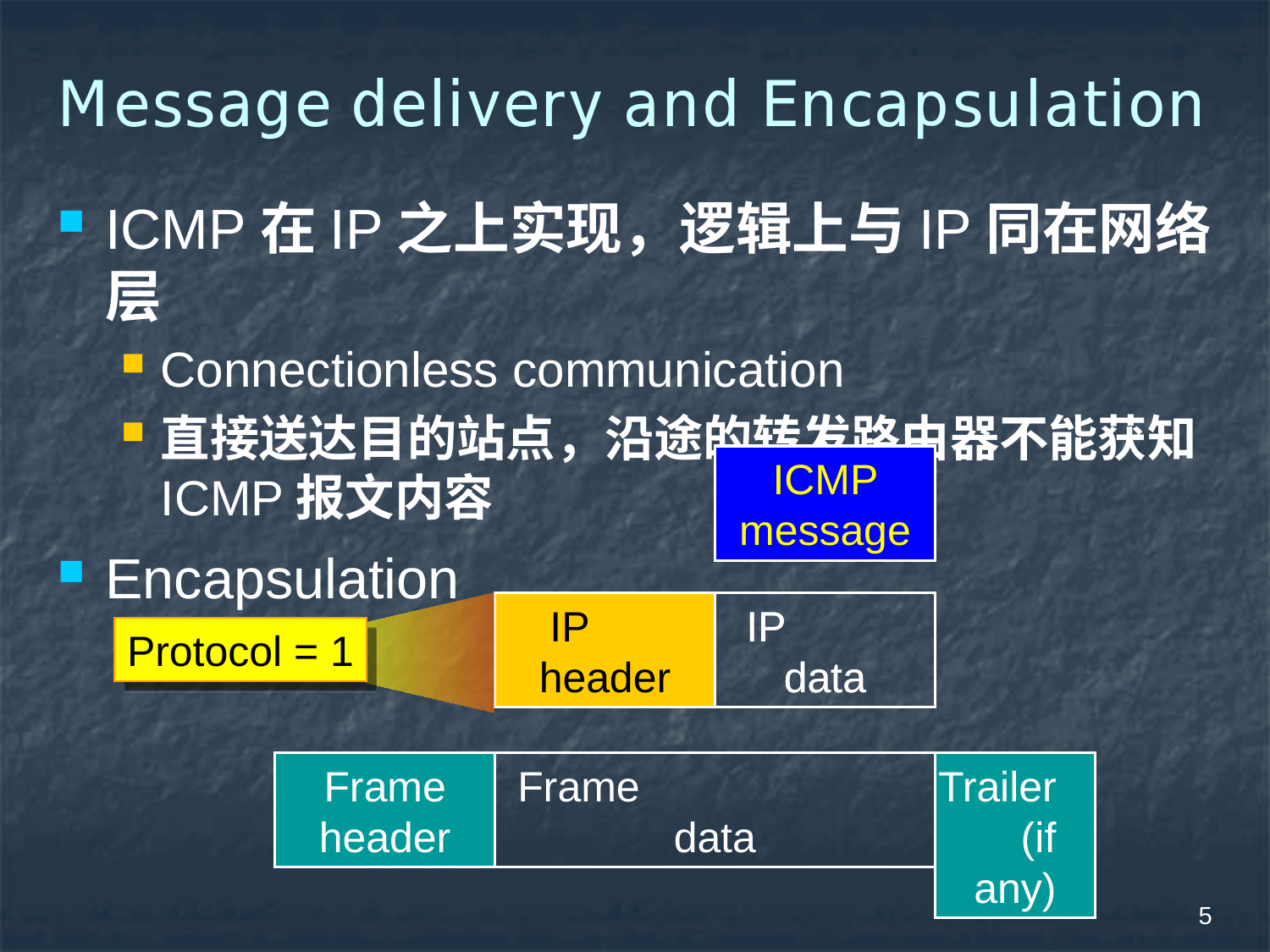

# Message delivery and Encapsulation
ICMP在IP之上实现，逻辑上与IP同在网络层
Connectionless communication
直接送达目的站点，沿途的转发路由器不能获知ICMP报文内容
Encapsulation
ICMP message
ICMP message

Protocol = 1
IP       header
IP           data
IP       header
IP           data
Frame header
Frame                        data
Trailer        (if any)
5